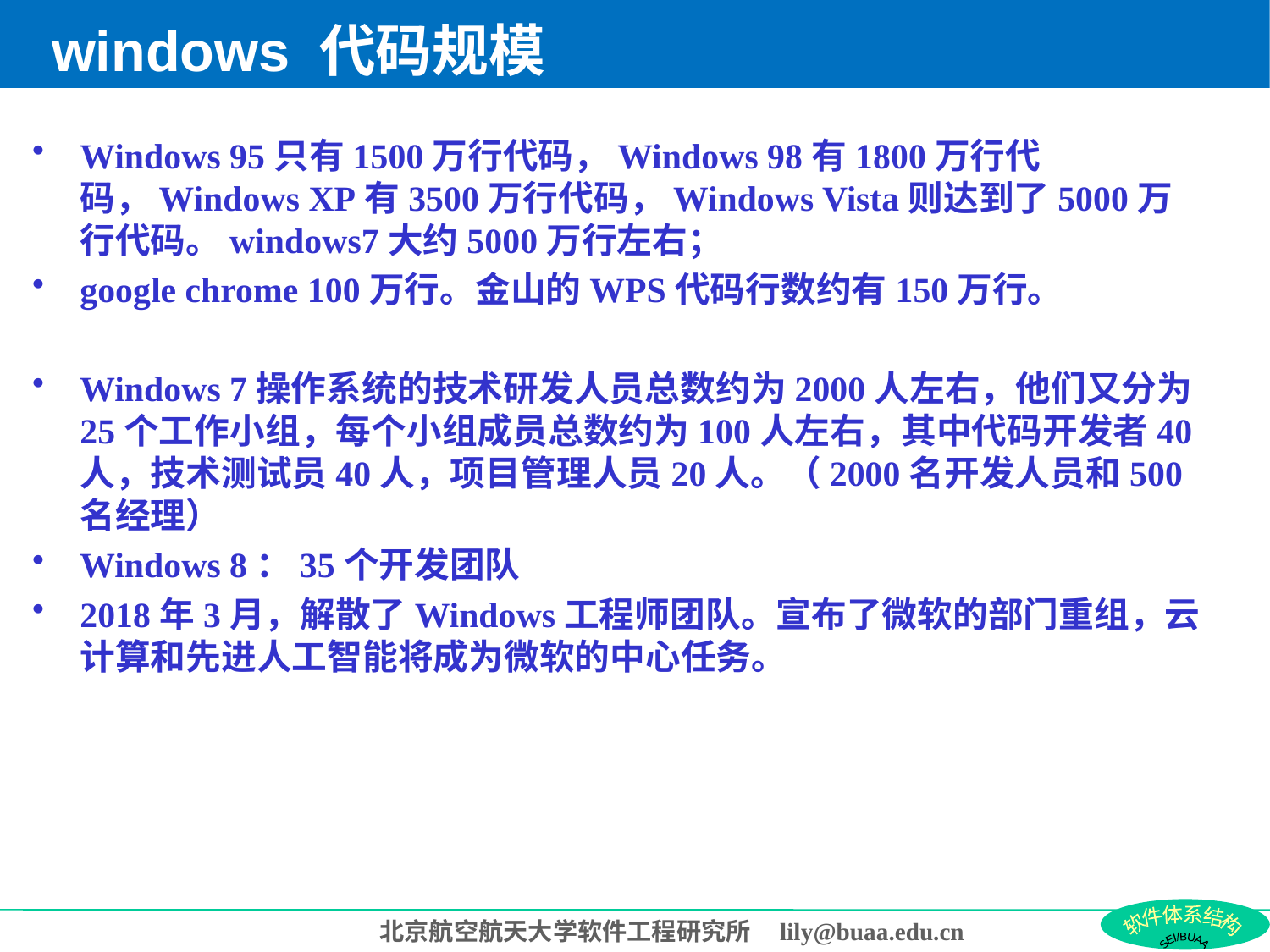

# windows 代码规模
Windows 95只有1500万行代码，Windows 98有1800万行代码，Windows XP有3500万行代码，Windows Vista则达到了5000万行代码。windows7大约5000万行左右；
google chrome 100万行。金山的WPS代码行数约有150万行。

Windows 7操作系统的技术研发人员总数约为2000人左右，他们又分为25个工作小组，每个小组成员总数约为100人左右，其中代码开发者40人，技术测试员40人，项目管理人员20人。（2000名开发人员和500名经理）
Windows 8：35个开发团队
2018年3月，解散了Windows工程师团队。宣布了微软的部门重组，云计算和先进人工智能将成为微软的中心任务。
北京航空航天大学软件工程研究所    lily@buaa.edu.cn